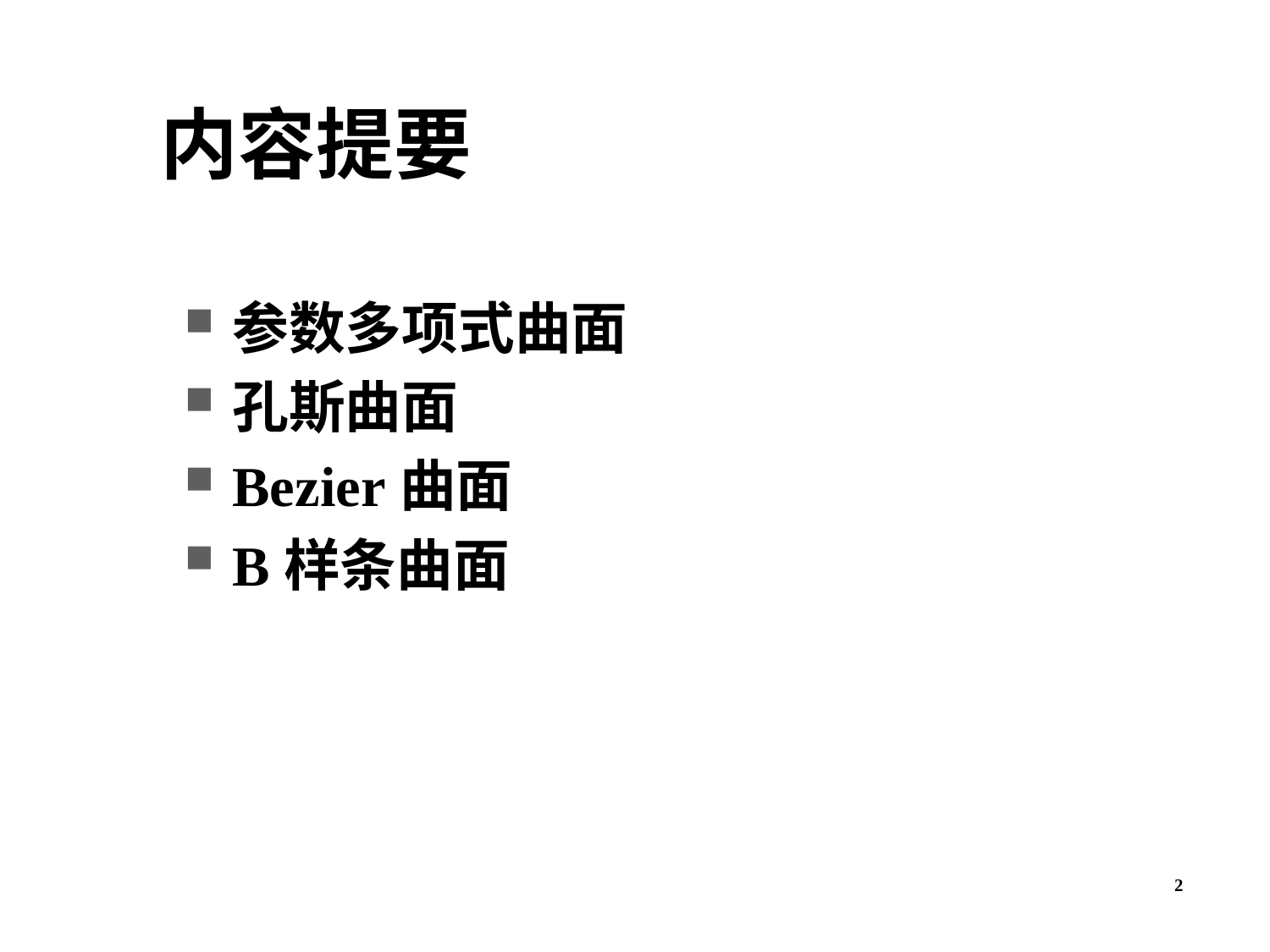

# 内容提要
参数多项式曲面
孔斯曲面
Bezier曲面
B样条曲面

2